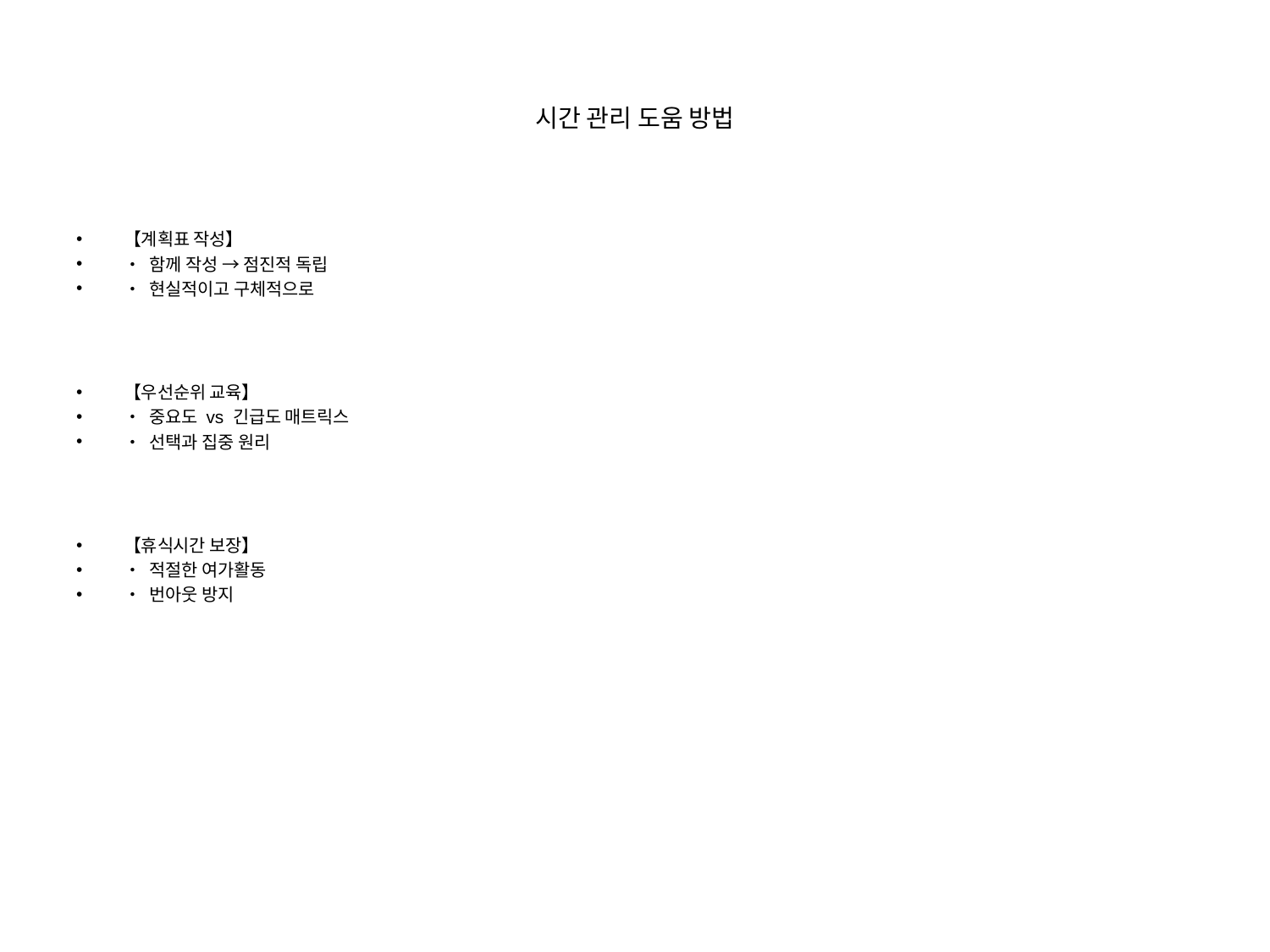

# 시간 관리 도움 방법
【계획표 작성】
• 함께 작성 → 점진적 독립
• 현실적이고 구체적으로

【우선순위 교육】
• 중요도 vs 긴급도 매트릭스
• 선택과 집중 원리

【휴식시간 보장】
• 적절한 여가활동
• 번아웃 방지